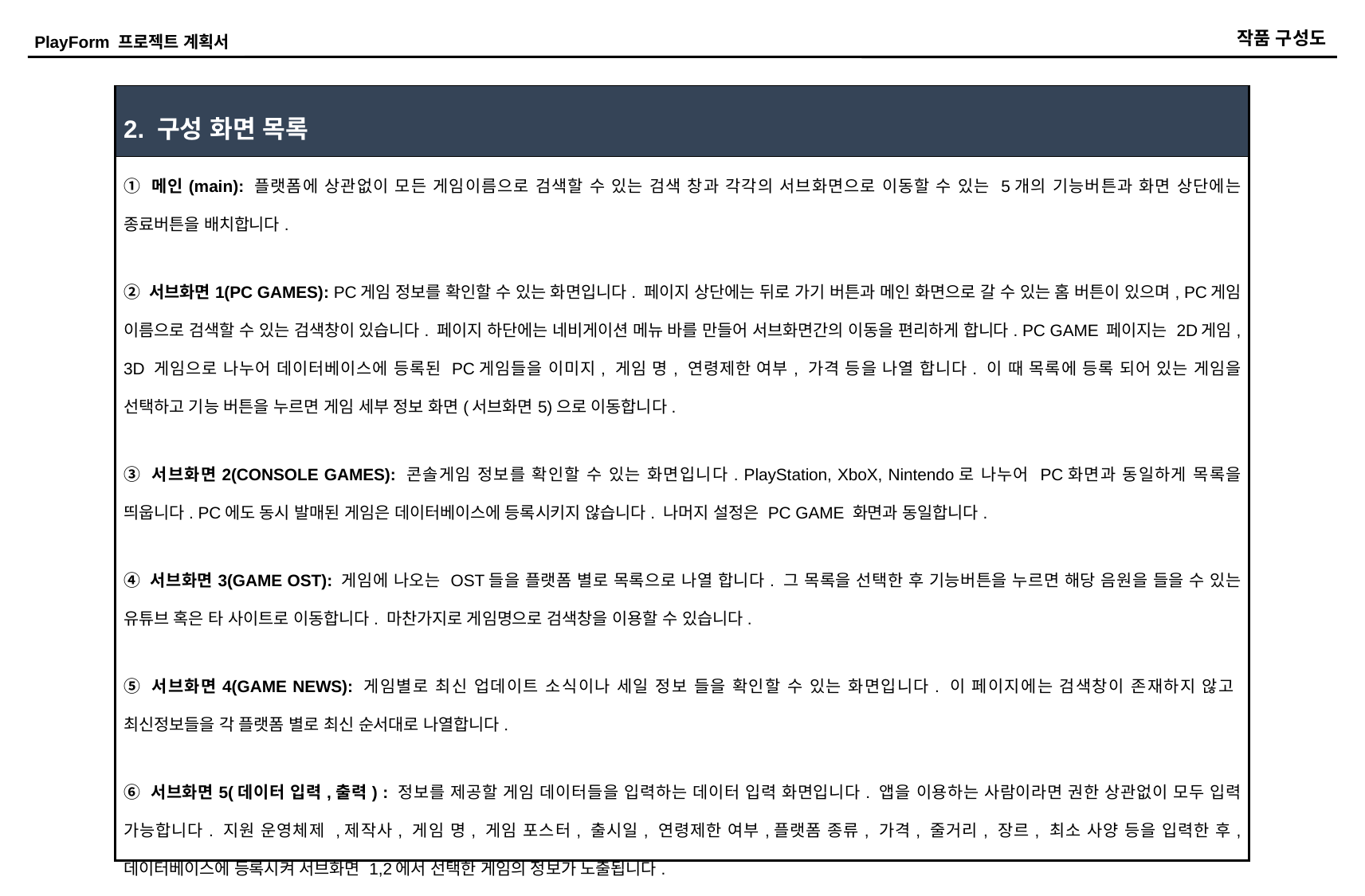

작품 구성도
PlayForm 프로젝트 계획서
| 2. 구성 화면 목록 |
| --- |
| ① 메인(main): 플랫폼에 상관없이 모든 게임이름으로 검색할 수 있는 검색 창과 각각의 서브화면으로 이동할 수 있는 5개의 기능버튼과 화면 상단에는 종료버튼을 배치합니다. ② 서브화면1(PC GAMES): PC게임 정보를 확인할 수 있는 화면입니다. 페이지 상단에는 뒤로 가기 버튼과 메인 화면으로 갈 수 있는 홈 버튼이 있으며, PC게임 이름으로 검색할 수 있는 검색창이 있습니다. 페이지 하단에는 네비게이션 메뉴 바를 만들어 서브화면간의 이동을 편리하게 합니다. PC GAME 페이지는 2D게임, 3D 게임으로 나누어 데이터베이스에 등록된 PC게임들을 이미지, 게임 명, 연령제한 여부, 가격 등을 나열 합니다. 이 때 목록에 등록 되어 있는 게임을 선택하고 기능 버튼을 누르면 게임 세부 정보 화면(서브화면5)으로 이동합니다. ③ 서브화면2(CONSOLE GAMES): 콘솔게임 정보를 확인할 수 있는 화면입니다. PlayStation, XboX, Nintendo로 나누어 PC화면과 동일하게 목록을 띄웁니다. PC에도 동시 발매된 게임은 데이터베이스에 등록시키지 않습니다. 나머지 설정은 PC GAME 화면과 동일합니다. ④ 서브화면3(GAME OST): 게임에 나오는 OST들을 플랫폼 별로 목록으로 나열 합니다. 그 목록을 선택한 후 기능버튼을 누르면 해당 음원을 들을 수 있는 유튜브 혹은 타 사이트로 이동합니다. 마찬가지로 게임명으로 검색창을 이용할 수 있습니다. ⑤ 서브화면4(GAME NEWS): 게임별로 최신 업데이트 소식이나 세일 정보 들을 확인할 수 있는 화면입니다. 이 페이지에는 검색창이 존재하지 않고 최신정보들을 각 플랫폼 별로 최신 순서대로 나열합니다. ⑥ 서브화면5(데이터 입력,출력) : 정보를 제공할 게임 데이터들을 입력하는 데이터 입력 화면입니다. 앱을 이용하는 사람이라면 권한 상관없이 모두 입력 가능합니다. 지원 운영체제 ,제작사, 게임 명, 게임 포스터, 출시일, 연령제한 여부,플랫폼 종류, 가격, 줄거리, 장르, 최소 사양 등을 입력한 후, 데이터베이스에 등록시켜 서브화면 1,2에서 선택한 게임의 정보가 노출됩니다. ⑦ 서브화면7(출처 표시) : 사용 아이콘과 이미지들의 출처를 기재합니다. 사용 아이콘을 이미지로 넣고 그 옆에 텍스트 입력으로 링크를 삽입합니다. |